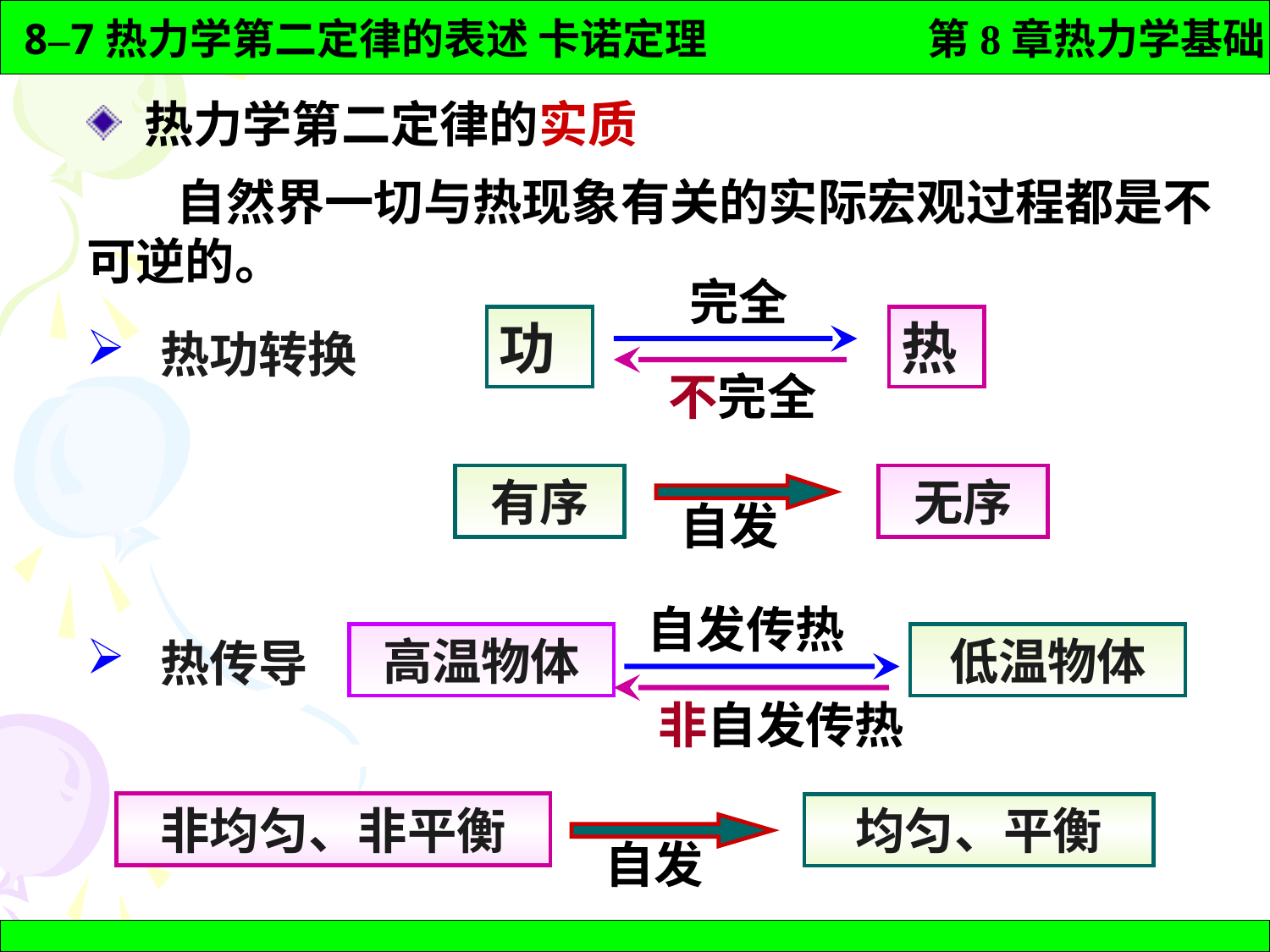

热力学第二定律的实质
       自然界一切与热现象有关的实际宏观过程都是不可逆的。
完全
功
热
  热功转换

不完全
有序
无序

自发
自发传热
高温物体
低温物体
  热传导

非自发传热
非均匀、非平衡
均匀、平衡

自发